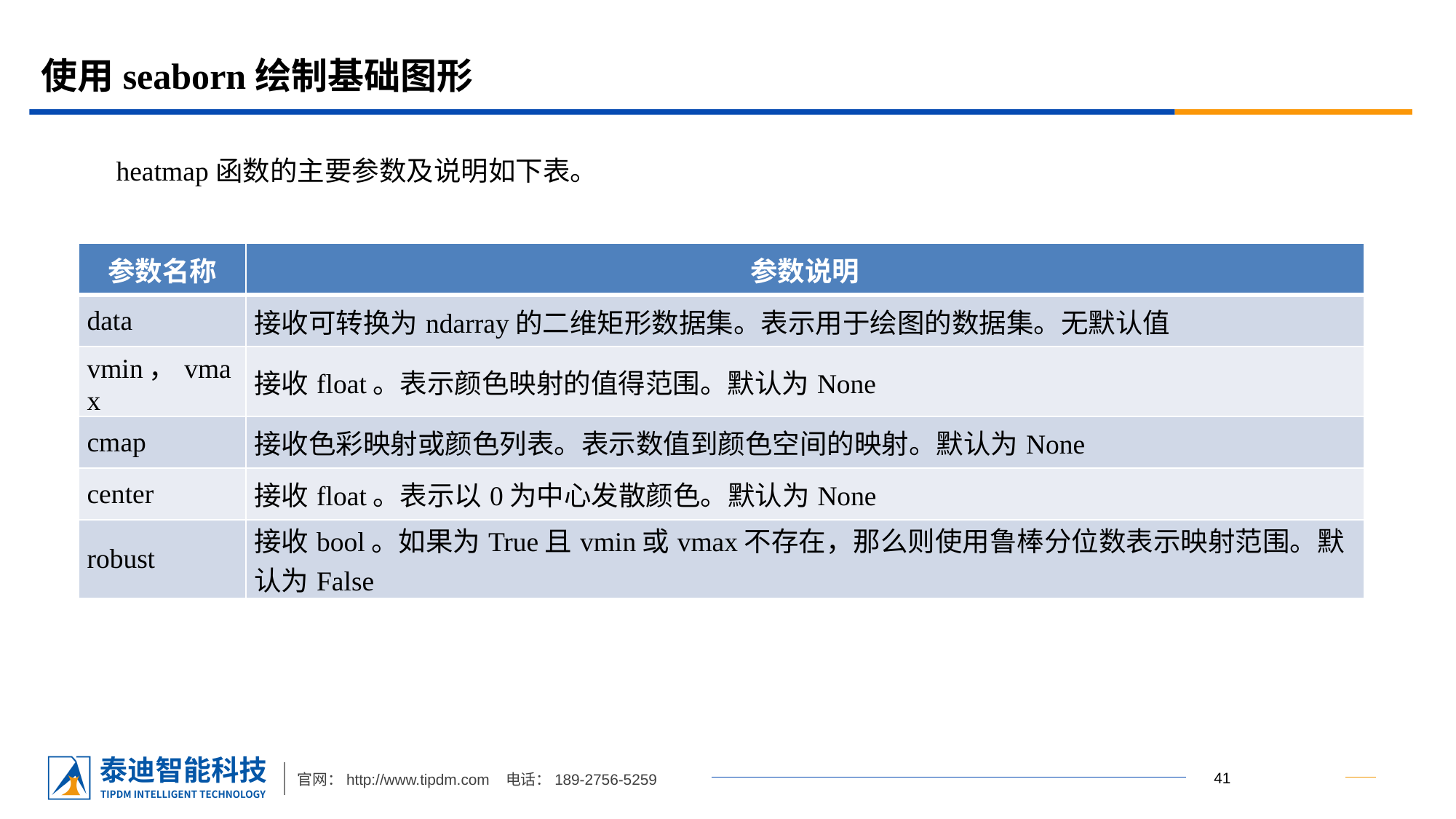

# 使用seaborn绘制基础图形
heatmap函数的主要参数及说明如下表。

| 参数名称 | 参数说明 |
| --- | --- |
| data | 接收可转换为ndarray的二维矩形数据集。表示用于绘图的数据集。无默认值 |
| vmin，vmax | 接收float。表示颜色映射的值得范围。默认为None |
| cmap | 接收色彩映射或颜色列表。表示数值到颜色空间的映射。默认为None |
| center | 接收float。表示以0为中心发散颜色。默认为None |
| robust | 接收bool。如果为True且vmin或vmax不存在，那么则使用鲁棒分位数表示映射范围。默认为False |